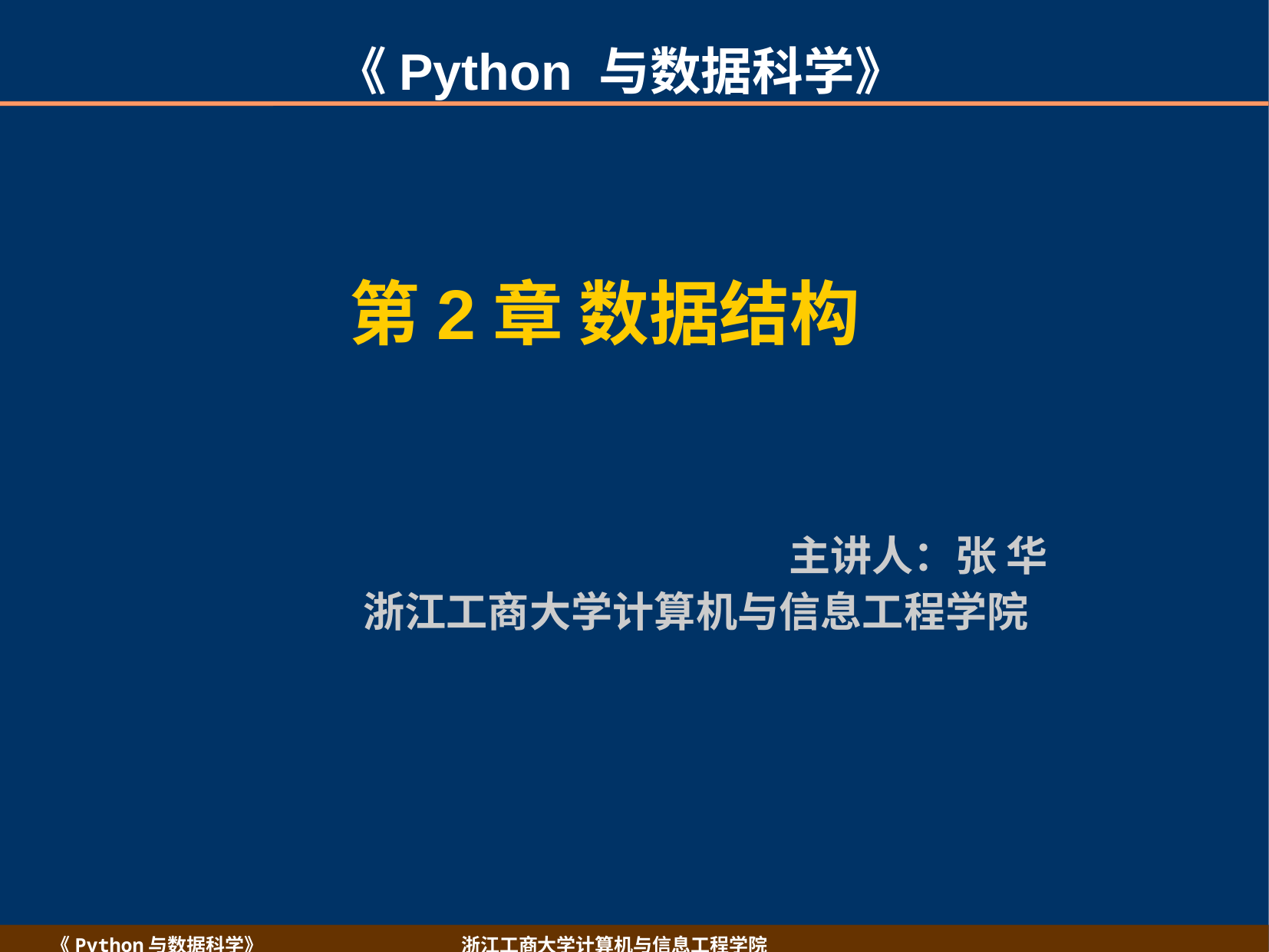

《Python 与数据科学》
# 第2章 数据结构
               主讲人：张 华
浙江工商大学计算机与信息工程学院